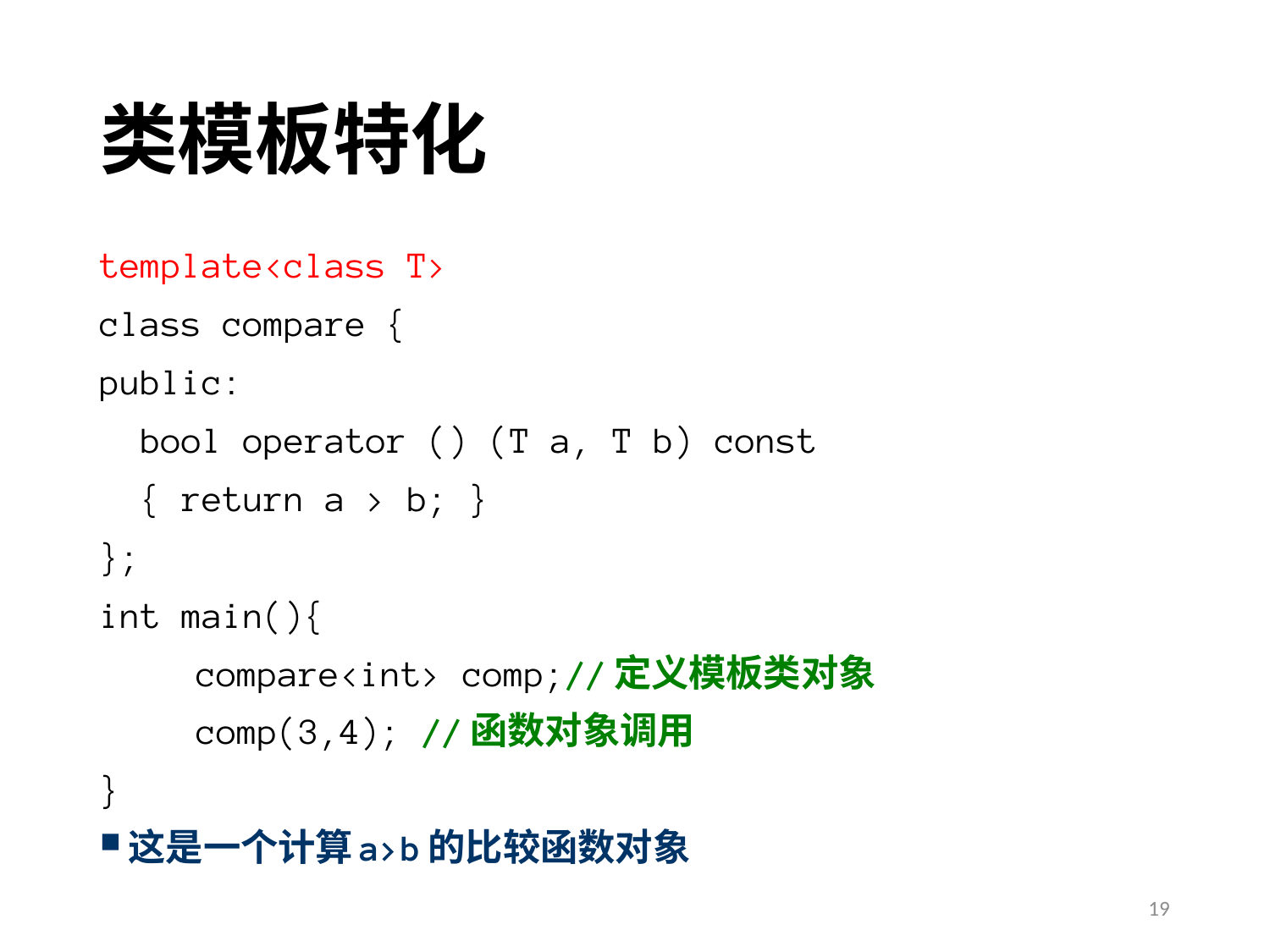

# 类模板特化
template<class T>
class compare {
public:
  bool operator () (T a, T b) const
  { return a > b; }
};
int main(){
	compare<int> comp;//定义模板类对象
	comp(3,4); //函数对象调用
}
这是一个计算a>b的比较函数对象
19